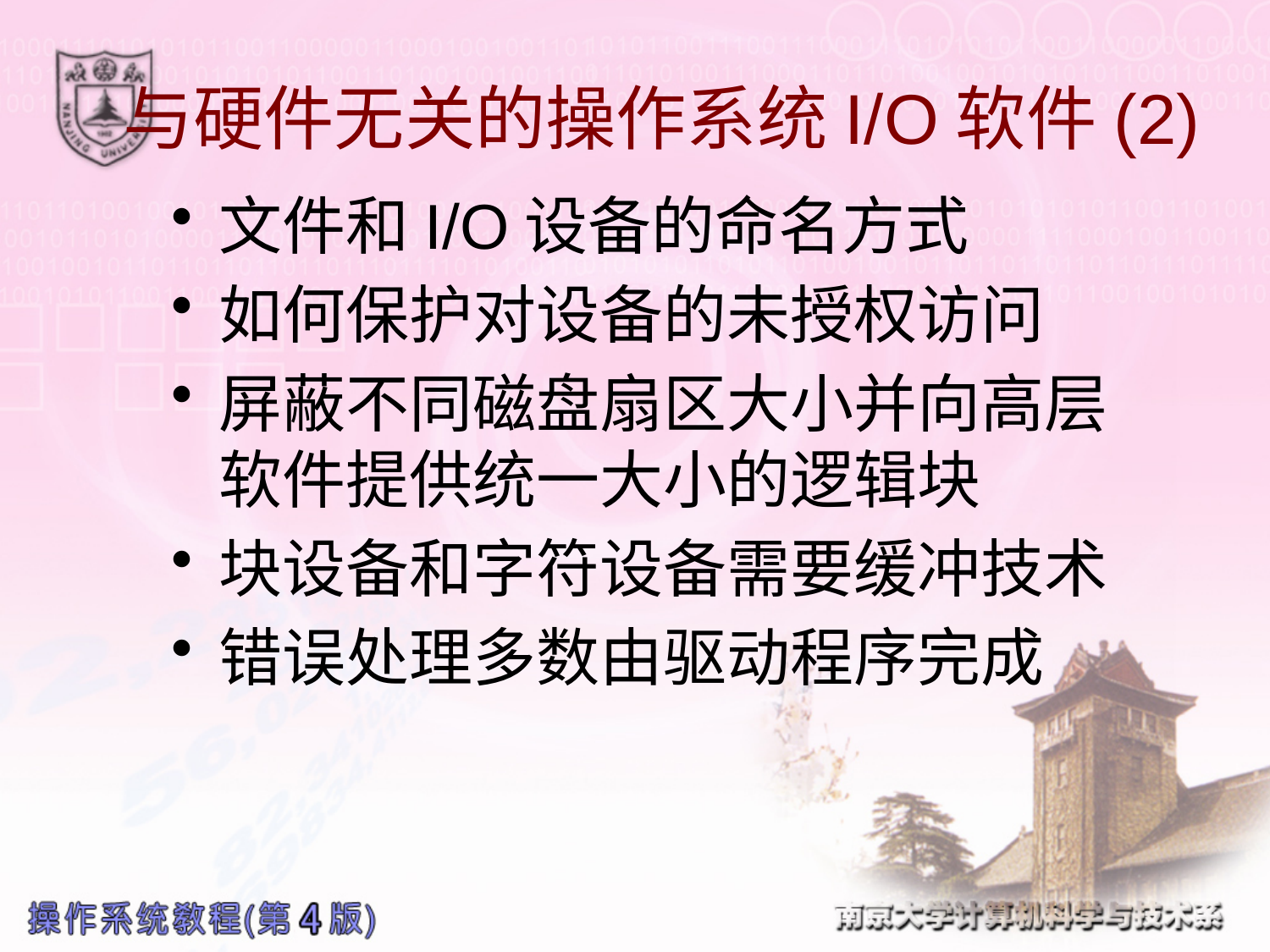

# 与硬件无关的操作系统I/O软件(2)
文件和I/O设备的命名方式
如何保护对设备的未授权访问
屏蔽不同磁盘扇区大小并向高层软件提供统一大小的逻辑块
块设备和字符设备需要缓冲技术
错误处理多数由驱动程序完成